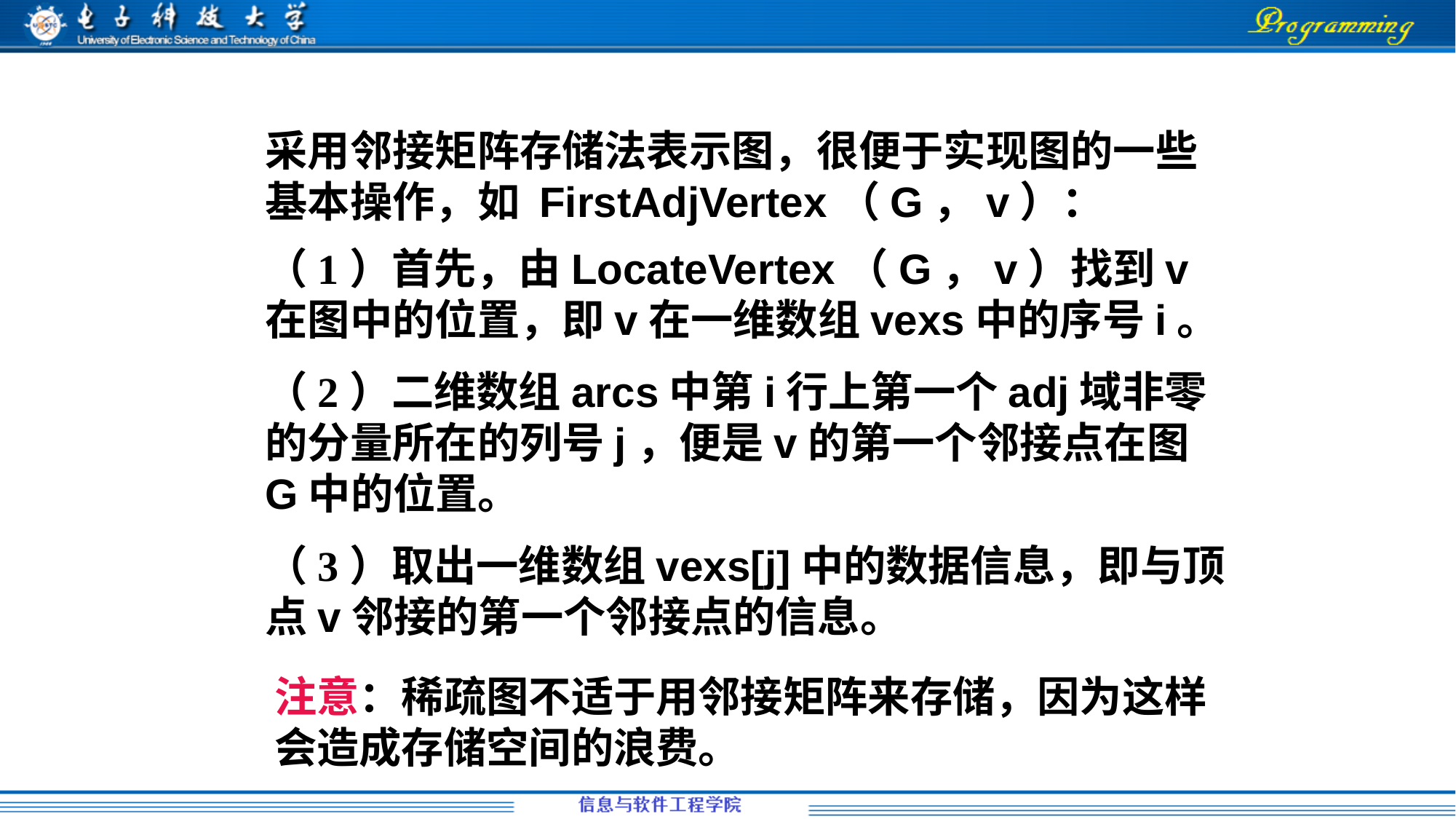

采用邻接矩阵存储法表示图，很便于实现图的一些基本操作，如 FirstAdjVertex（G，v）：
（1）首先，由LocateVertex（G，v）找到v在图中的位置，即v在一维数组vexs中的序号i。
（2）二维数组arcs中第i行上第一个adj域非零的分量所在的列号j，便是v的第一个邻接点在图G中的位置。
（3）取出一维数组vexs[j]中的数据信息，即与顶点v邻接的第一个邻接点的信息。
注意：稀疏图不适于用邻接矩阵来存储，因为这样会造成存储空间的浪费。